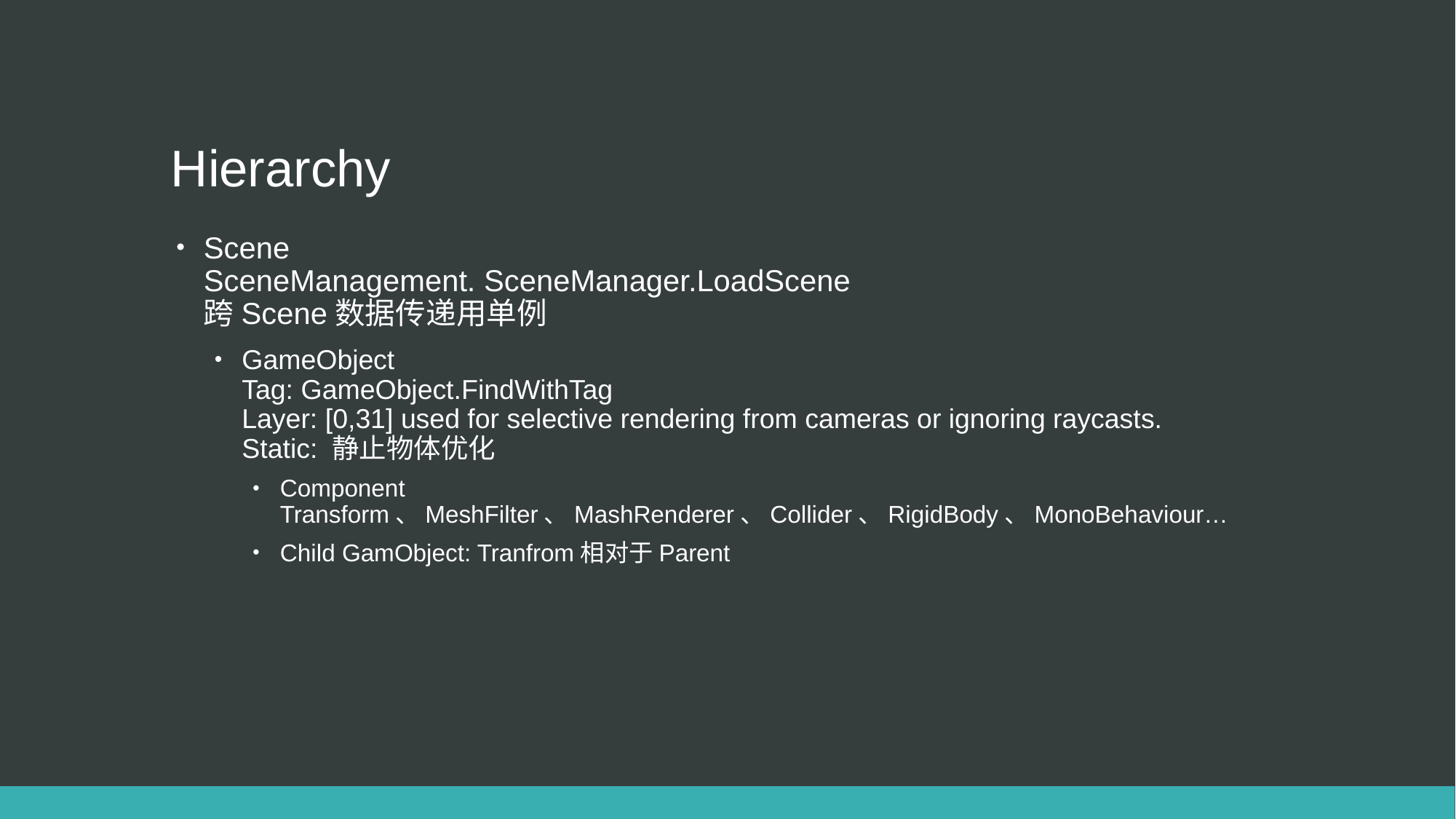

# Hierarchy
Scene
SceneManagement. SceneManager.LoadScene
跨Scene数据传递用单例
GameObject
Tag: GameObject.FindWithTag
Layer: [0,31] used for selective rendering from cameras or ignoring raycasts.
Static: 静止物体优化
Component
Transform、MeshFilter、MashRenderer、Collider、RigidBody、MonoBehaviour…
Child GamObject: Tranfrom相对于Parent